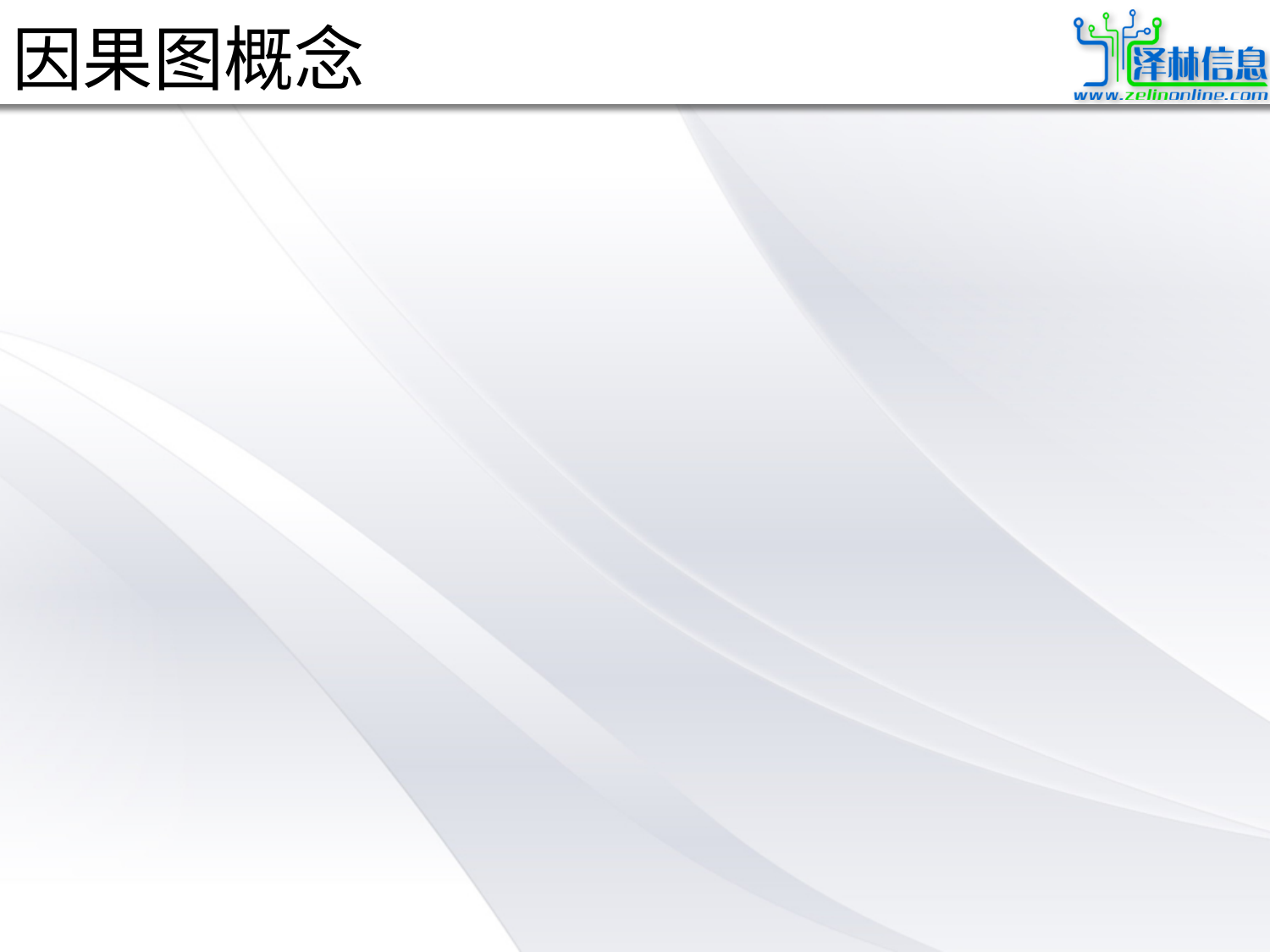

# 因果图概念
输入条件的约束有以下4类：

① E约束（异）：a和b中至多有一个可能为1，即a和b不能同时为1。
② I约束（或）：a、b和c中至少有一个必须是1，即 a、b 和c不能同时为0。
③ O约束（唯一）；a和b必须有一个，且仅有1个为1。
④R约束（要求）：a是1时，b必须是1，即不可能a是1时b是0。

输出条件约束类型

输出条件的约束只有M约束（强制）：若结果a是1，则结果b强制为0。